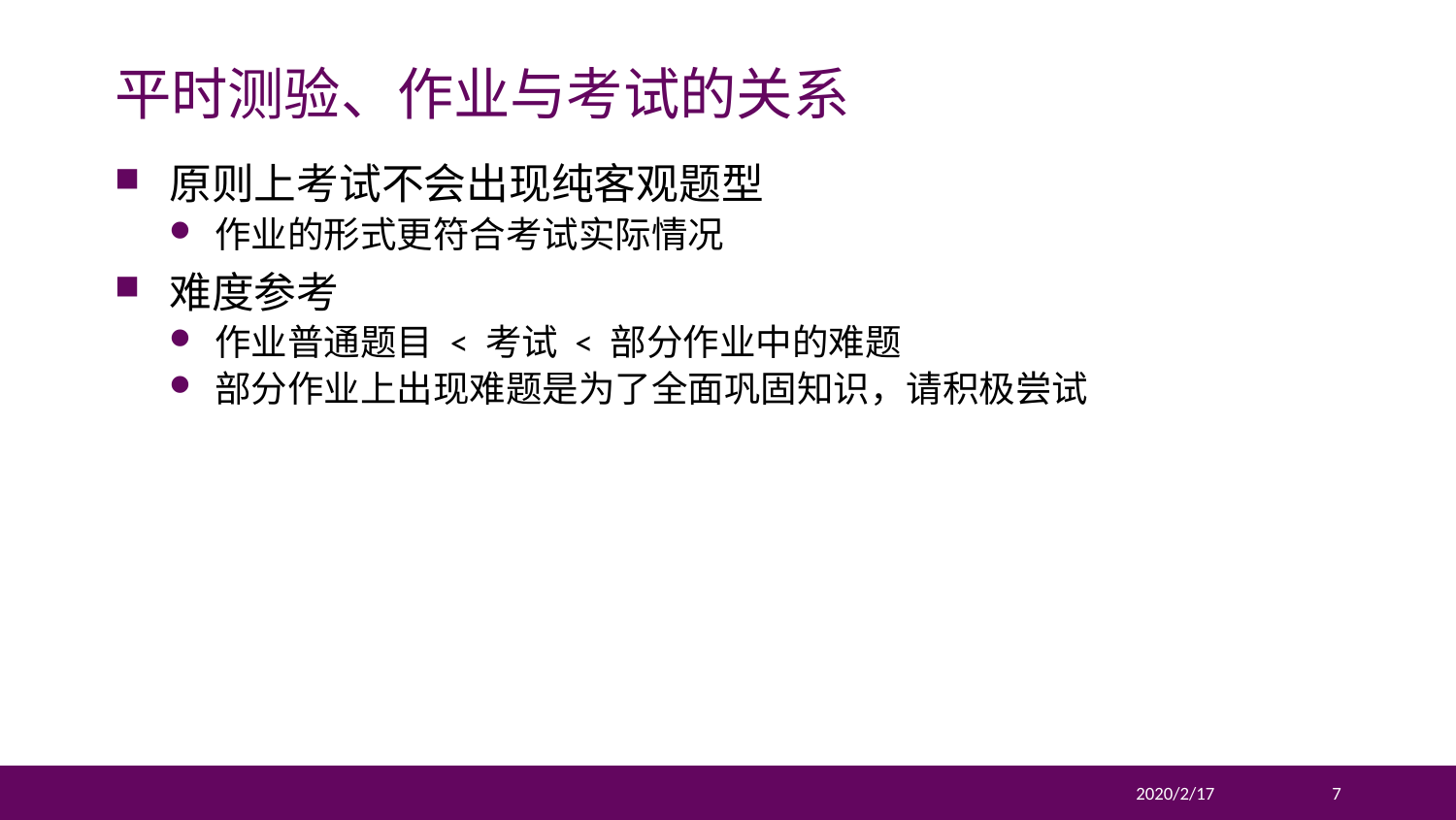

# 平时测验、作业与考试的关系
原则上考试不会出现纯客观题型
作业的形式更符合考试实际情况
难度参考
作业普通题目 < 考试 < 部分作业中的难题
部分作业上出现难题是为了全面巩固知识，请积极尝试
2020/2/17
7